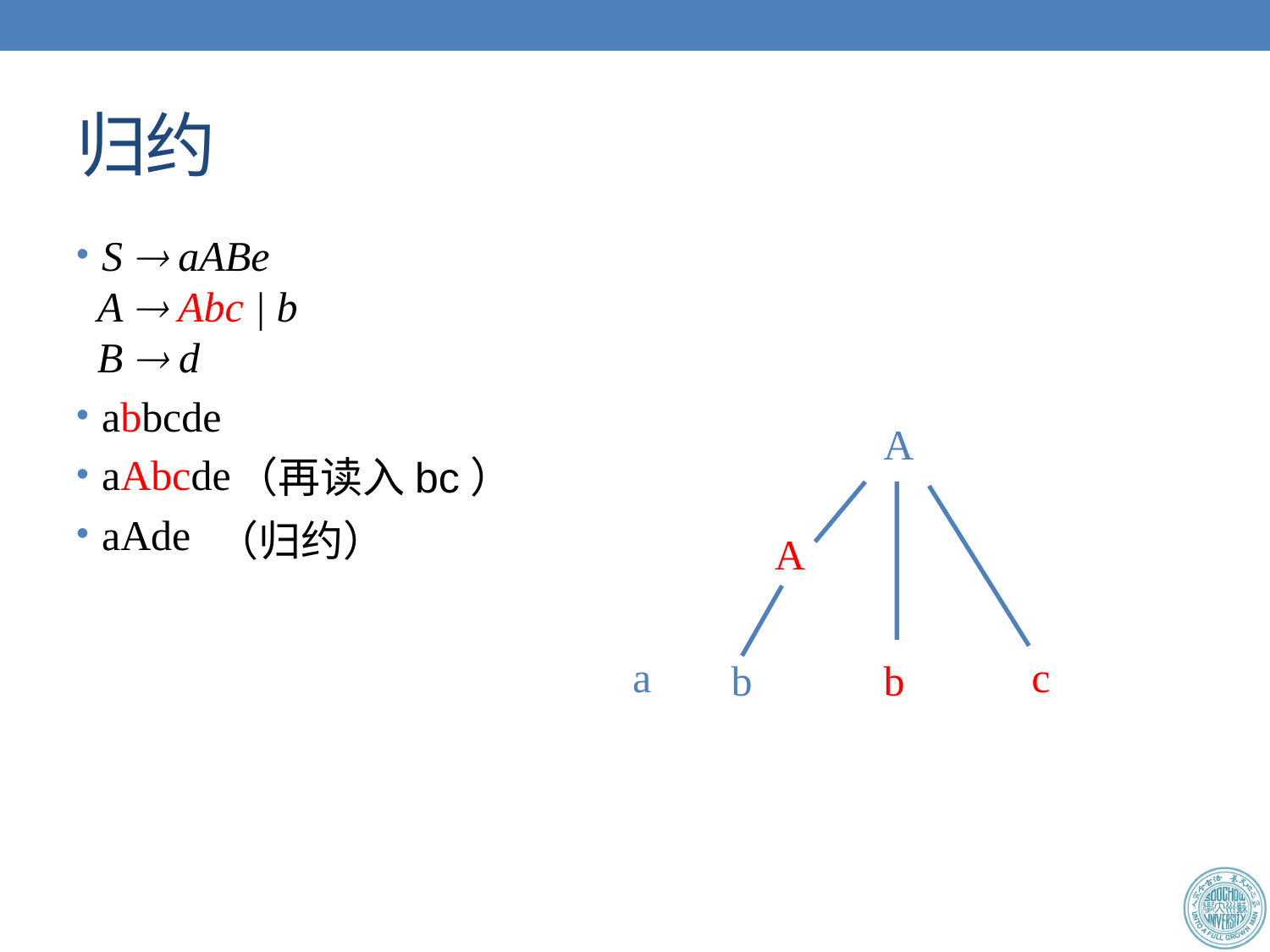

# 归约
S → aABe
  A → Abc | b
  B → d
abbcde
aAbcde
aAde
A

（再读入bc）
（归约）
A

a
c
b
b